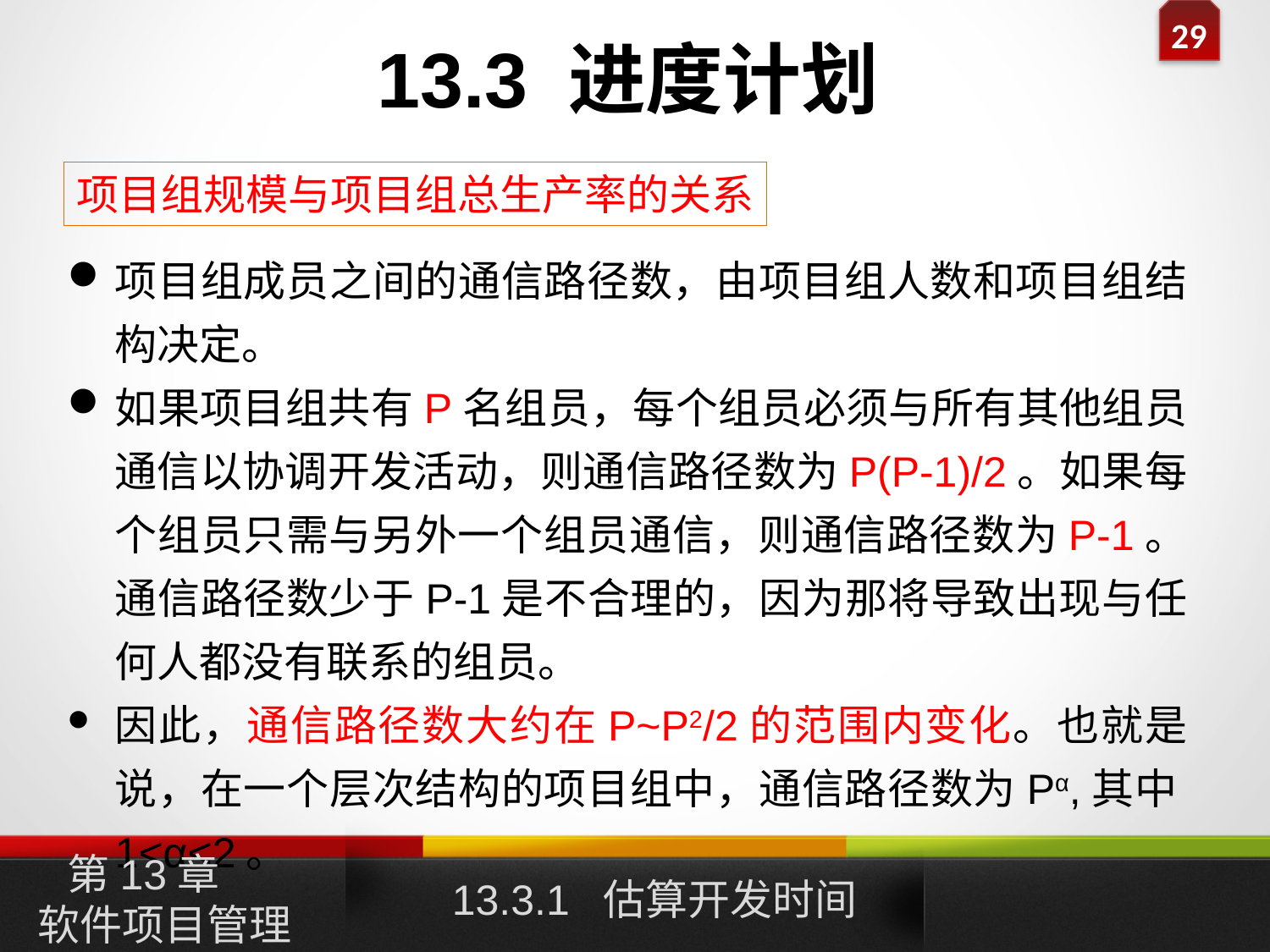

13.3 进度计划
项目组规模与项目组总生产率的关系
项目组成员之间的通信路径数，由项目组人数和项目组结构决定。
如果项目组共有P名组员，每个组员必须与所有其他组员通信以协调开发活动，则通信路径数为P(P-1)/2。如果每个组员只需与另外一个组员通信，则通信路径数为P-1。通信路径数少于P-1是不合理的，因为那将导致出现与任何人都没有联系的组员。
因此，通信路径数大约在P~P2/2的范围内变化。也就是说，在一个层次结构的项目组中，通信路径数为Pα,其中1<α<2。
第13章
软件项目管理
13.3.1  估算开发时间